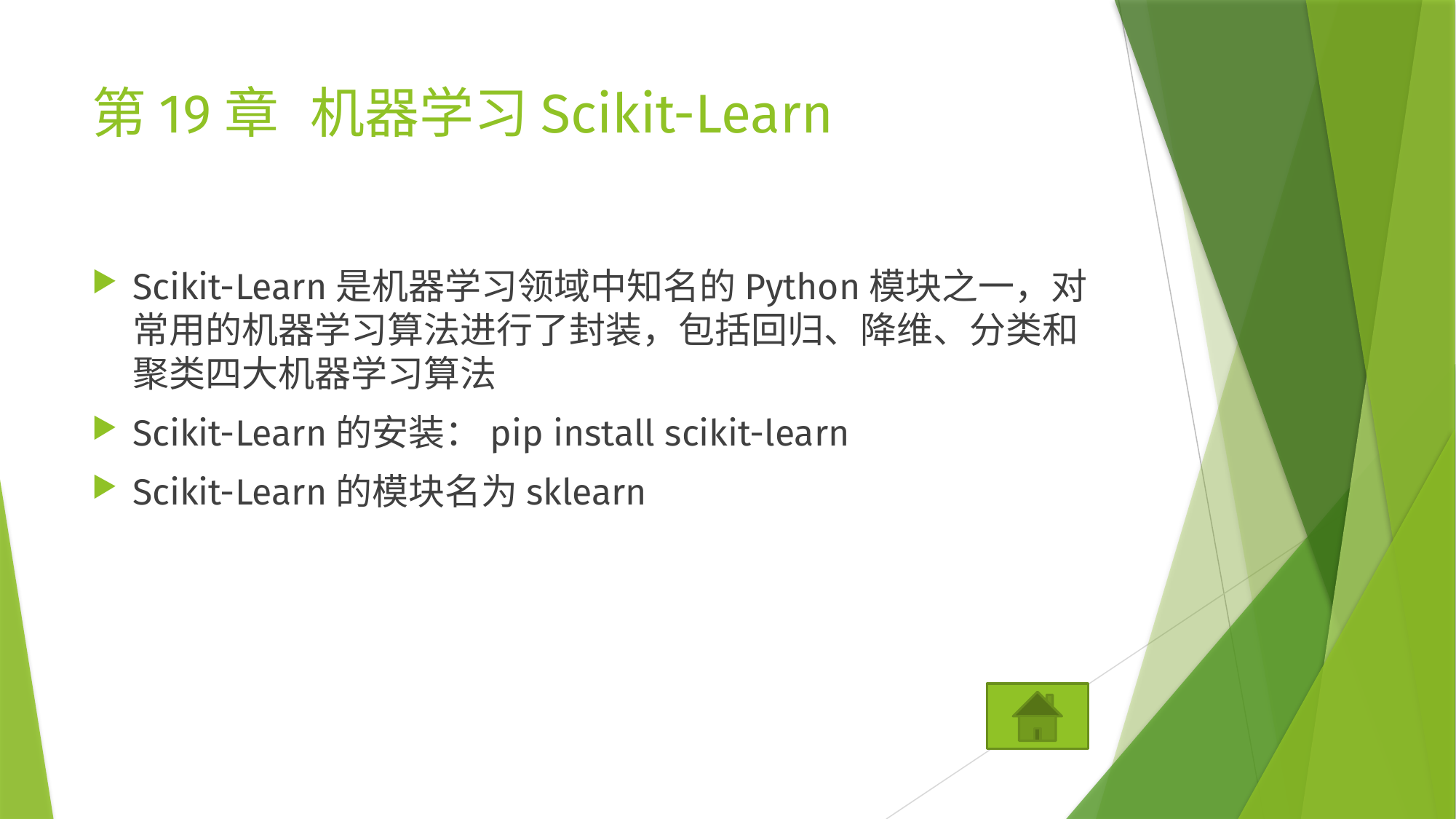

# 第19章	机器学习Scikit-Learn
Scikit-Learn是机器学习领域中知名的Python模块之一，对常用的机器学习算法进行了封装，包括回归、降维、分类和聚类四大机器学习算法
Scikit-Learn的安装：pip install scikit-learn
Scikit-Learn的模块名为sklearn